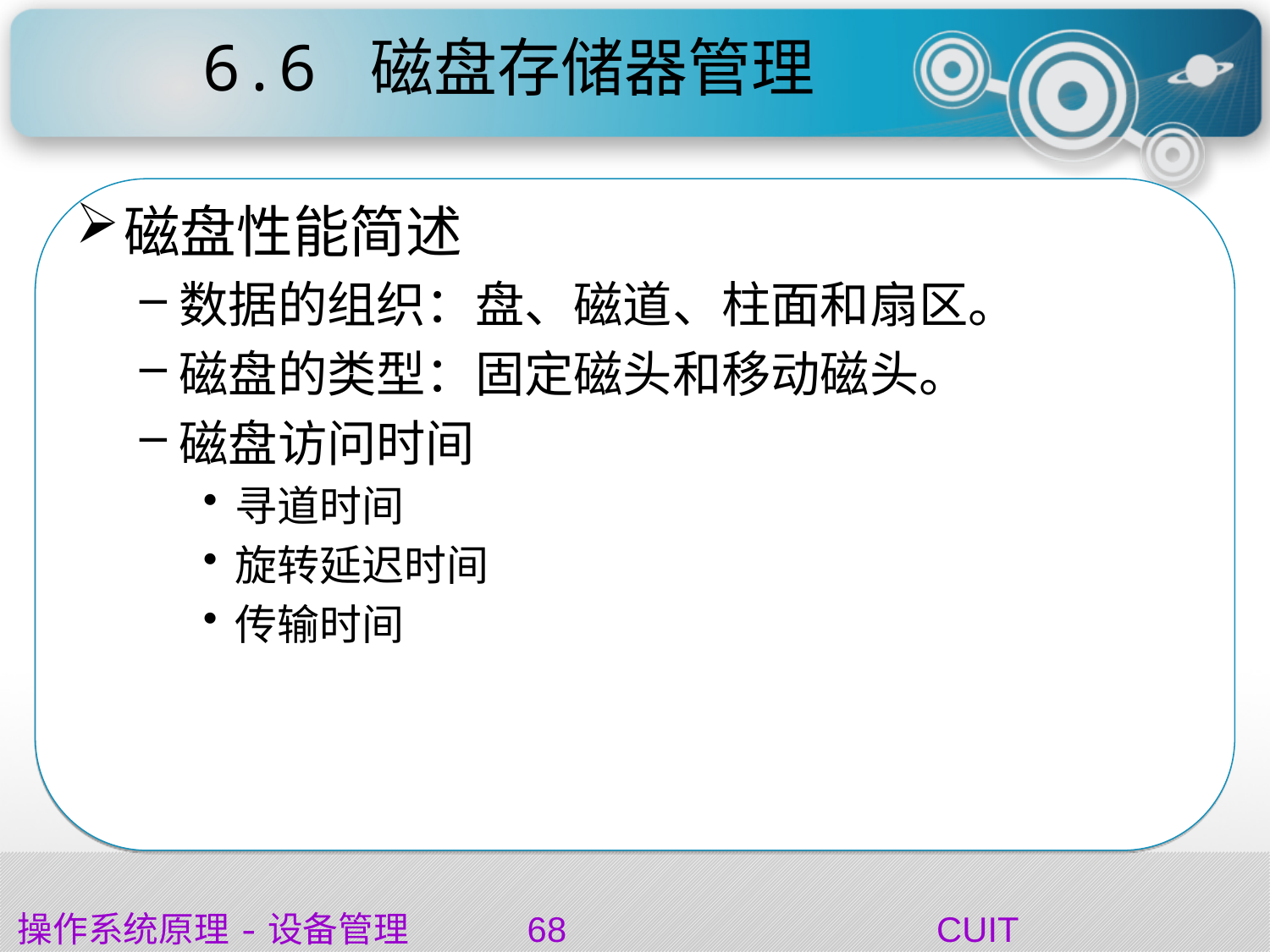

# 6.6 磁盘存储器管理
磁盘性能简述
数据的组织：盘、磁道、柱面和扇区。
磁盘的类型：固定磁头和移动磁头。
磁盘访问时间
寻道时间
旋转延迟时间
传输时间